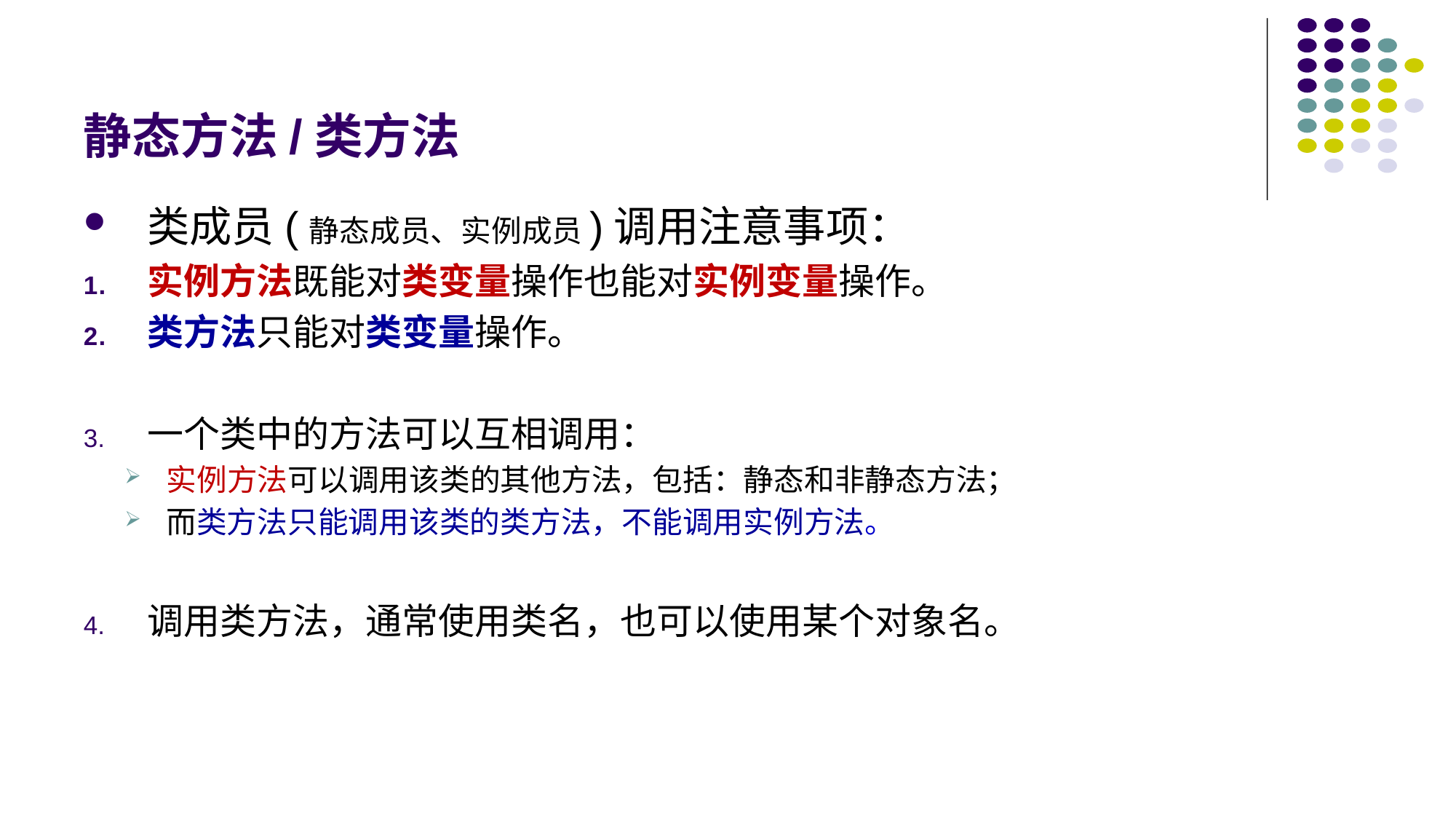

# 静态方法/类方法
类成员(静态成员、实例成员)调用注意事项：
实例方法既能对类变量操作也能对实例变量操作。
类方法只能对类变量操作。

一个类中的方法可以互相调用：
实例方法可以调用该类的其他方法，包括：静态和非静态方法；
而类方法只能调用该类的类方法，不能调用实例方法。

调用类方法，通常使用类名，也可以使用某个对象名。
75